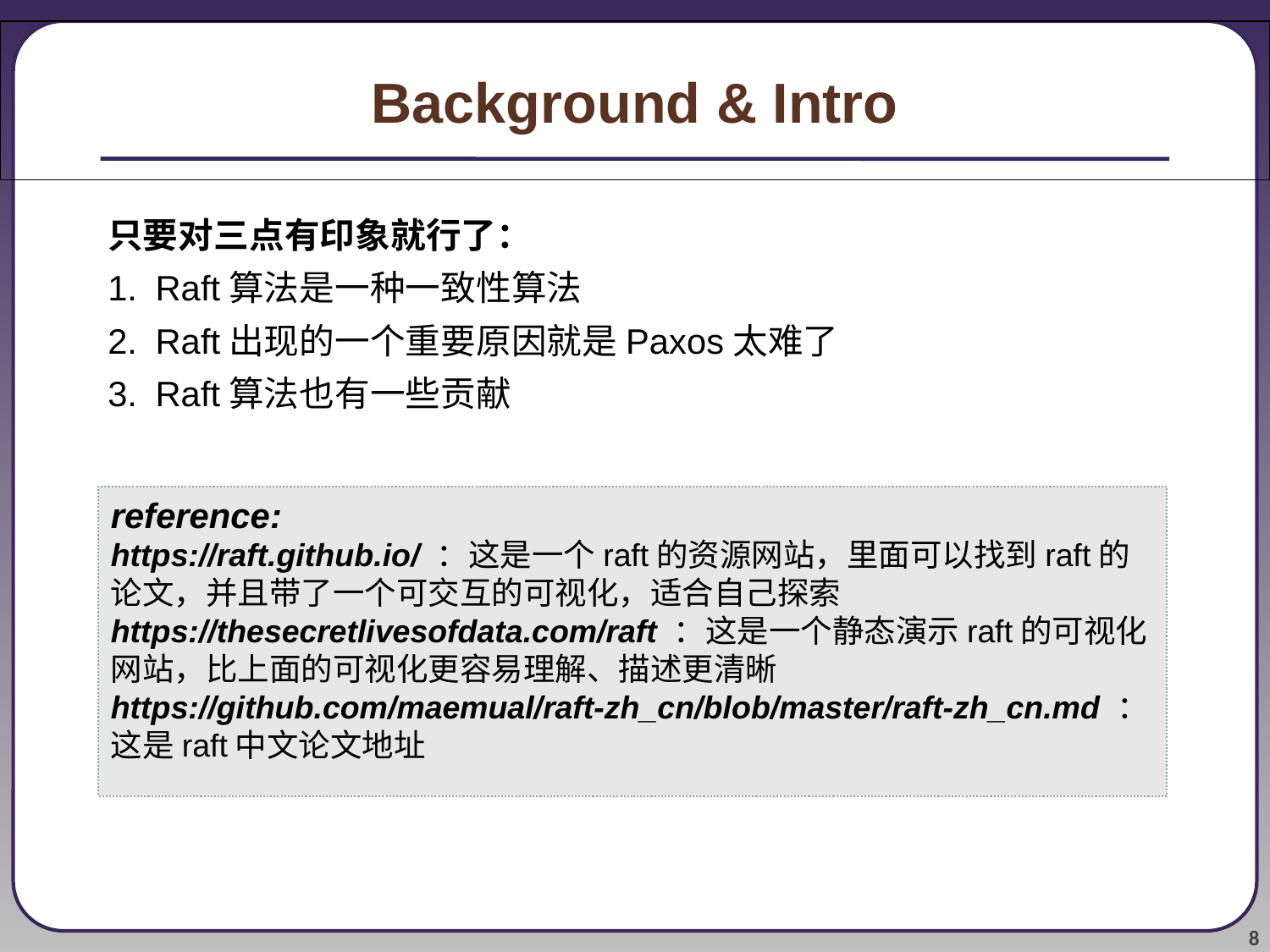

Background & Intro
只要对三点有印象就行了：
Raft算法是一种一致性算法
Raft出现的一个重要原因就是Paxos太难了
Raft算法也有一些贡献
reference:
https://raft.github.io/ ：这是一个raft的资源网站，里面可以找到raft的论文，并且带了一个可交互的可视化，适合自己探索
https://thesecretlivesofdata.com/raft ：这是一个静态演示raft的可视化网站，比上面的可视化更容易理解、描述更清晰
https://github.com/maemual/raft-zh_cn/blob/master/raft-zh_cn.md ：这是raft中文论文地址